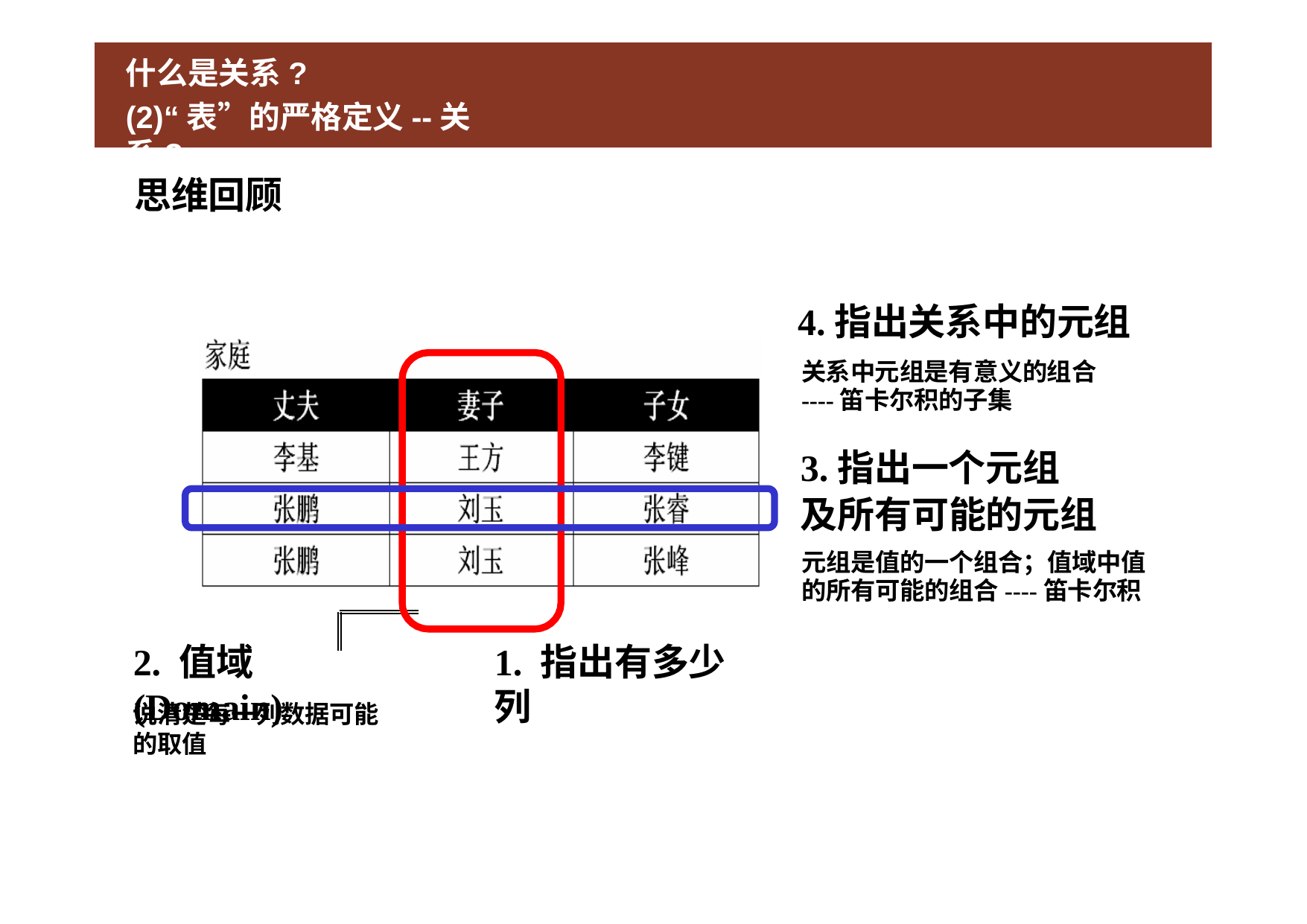

# 什么是关系?
(2)“表”的严格定义--关系?
思维回顾
4.指出关系中的元组
关系中元组是有意义的组合
----笛卡尔积的子集

3.指出一个元组 及所有可能的元组
元组是值的一个组合；值域中值 的所有可能的组合----笛卡尔积

2. 值域(Domain)
1. 指出有多少列
说清楚每一列数据可能 的取值